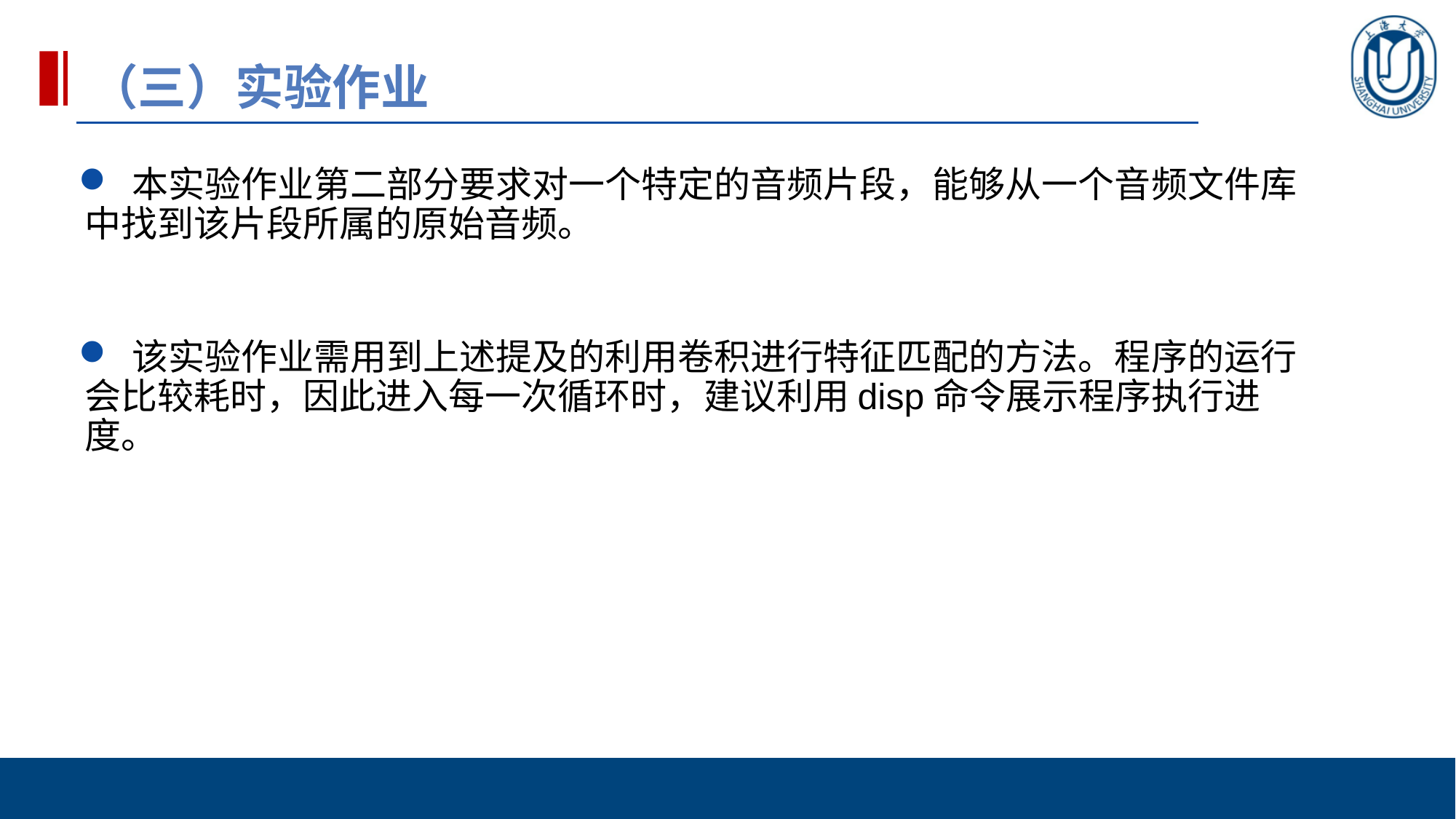

# （三）实验作业
 本实验作业第二部分要求对一个特定的音频片段，能够从一个音频文件库中找到该片段所属的原始音频。

 该实验作业需用到上述提及的利用卷积进行特征匹配的方法。程序的运行会比较耗时，因此进入每一次循环时，建议利用disp命令展示程序执行进度。